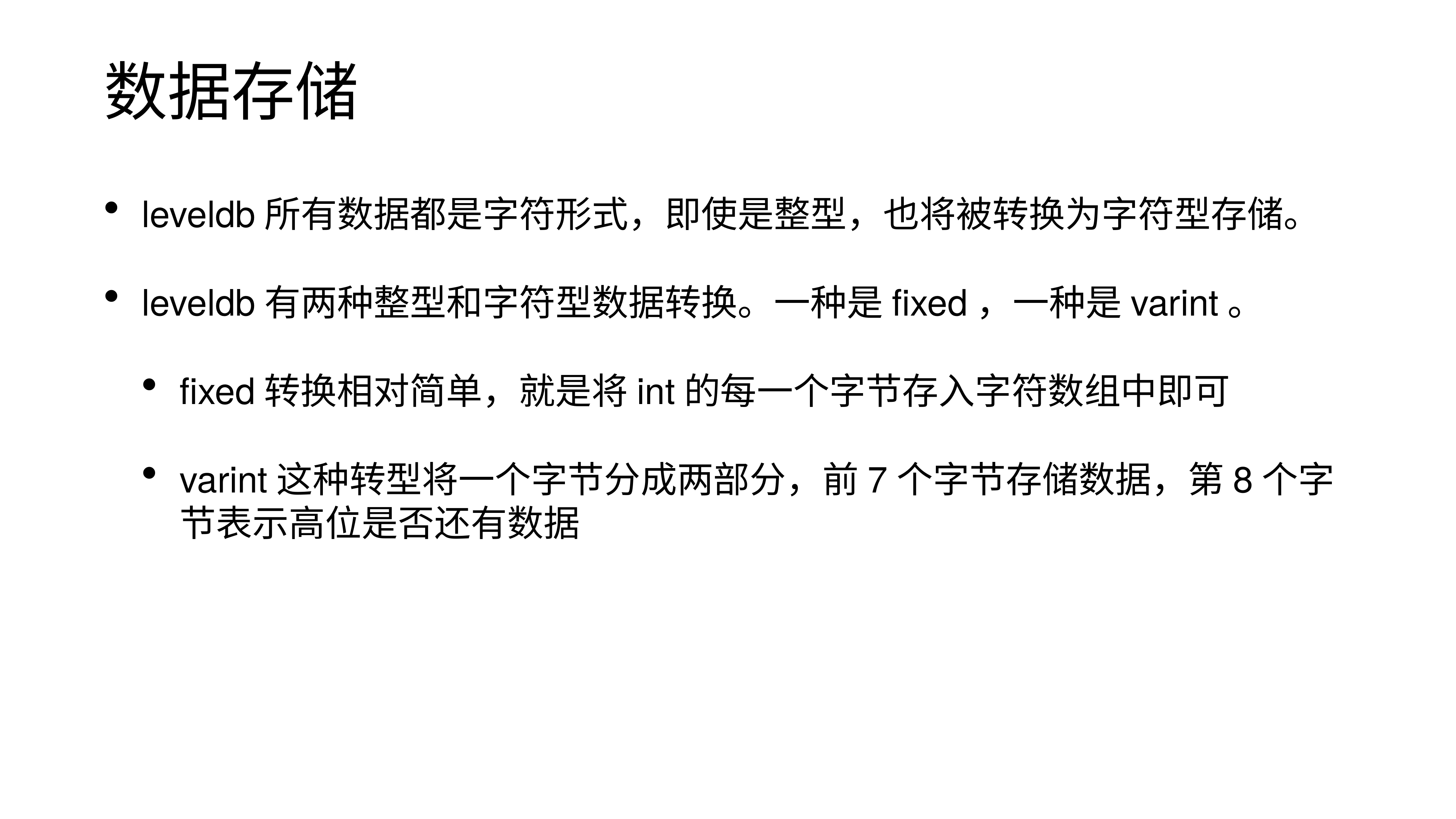

# 数据存储
leveldb所有数据都是字符形式，即使是整型，也将被转换为字符型存储。
leveldb有两种整型和字符型数据转换。一种是fixed，一种是varint。
fixed转换相对简单，就是将int的每一个字节存入字符数组中即可
varint这种转型将一个字节分成两部分，前7个字节存储数据，第8个字节表示高位是否还有数据